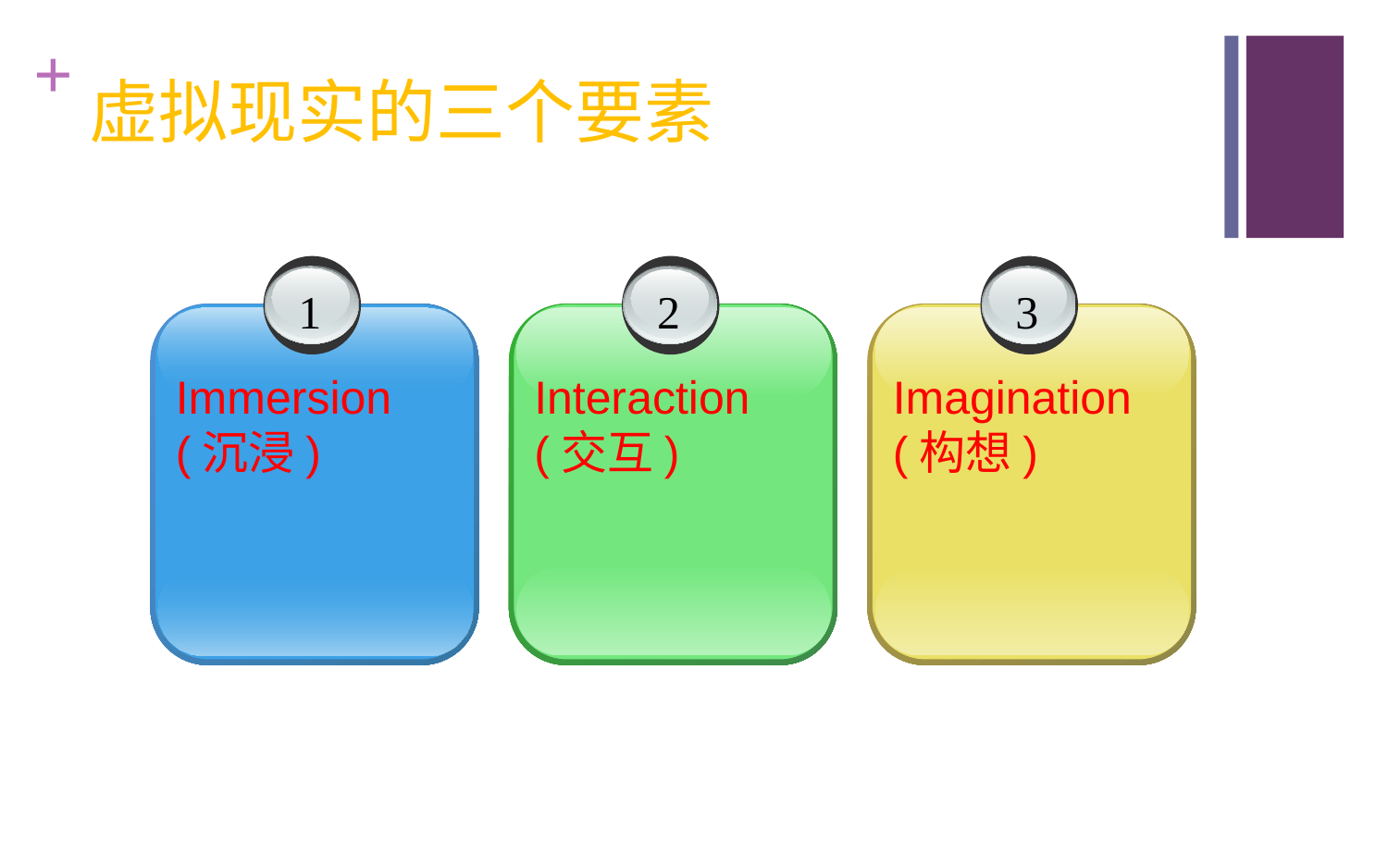

# 虚拟现实的三个要素

1

Immersion
(沉浸)

2

Interaction
(交互)

3

Imagination
(构想)